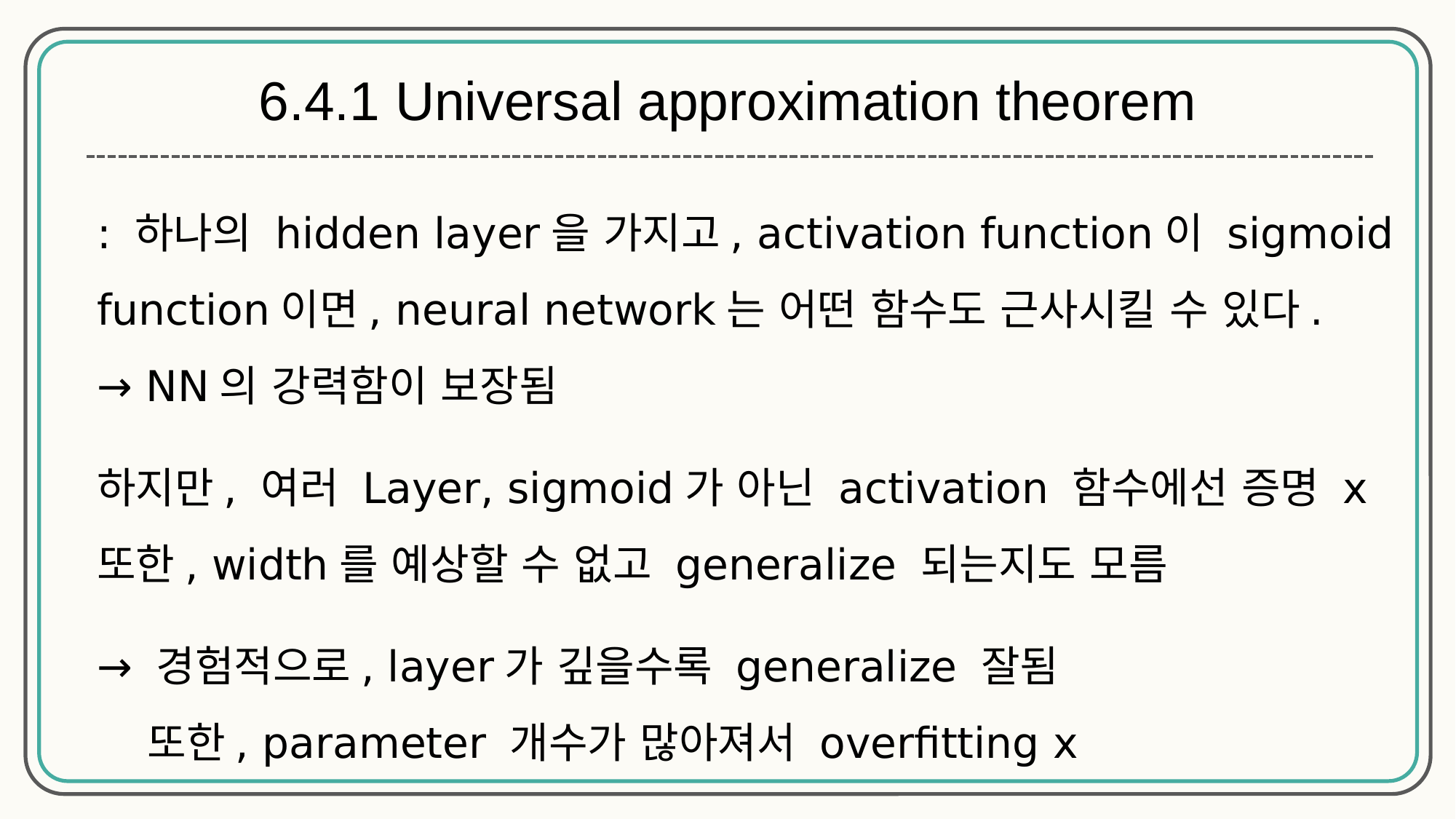

6.4.1 Universal approximation theorem
: 하나의 hidden layer을 가지고, activation function이 sigmoid function이면, neural network는 어떤 함수도 근사시킬 수 있다.
→ NN의 강력함이 보장됨
하지만, 여러 Layer, sigmoid가 아닌 activation 함수에선 증명 x
또한, width를 예상할 수 없고 generalize 되는지도 모름
→ 경험적으로, layer가 깊을수록 generalize 잘됨
   또한, parameter 개수가 많아져서 overfitting x